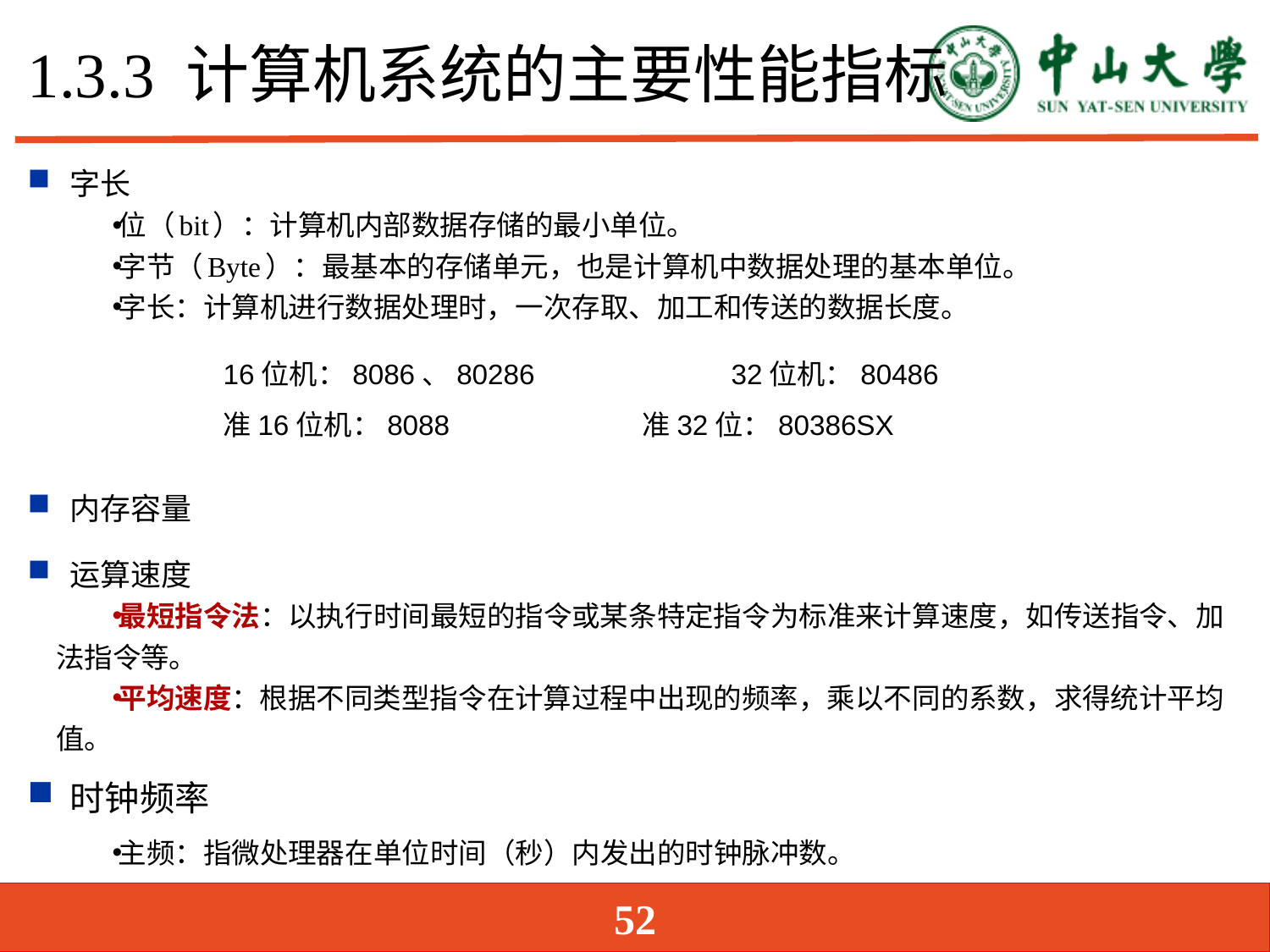

# 1.3.3 计算机系统的主要性能指标
字长
位（bit）：计算机内部数据存储的最小单位。
字节（Byte）：最基本的存储单元，也是计算机中数据处理的基本单位。
字长：计算机进行数据处理时，一次存取、加工和传送的数据长度。

内存容量
运算速度
最短指令法：以执行时间最短的指令或某条特定指令为标准来计算速度，如传送指令、加法指令等。
平均速度：根据不同类型指令在计算过程中出现的频率，乘以不同的系数，求得统计平均值。
时钟频率
主频：指微处理器在单位时间（秒）内发出的时钟脉冲数。

16位机：8086、80286		32位机：80486
准16位机：8088		    准32位：80386SX
52